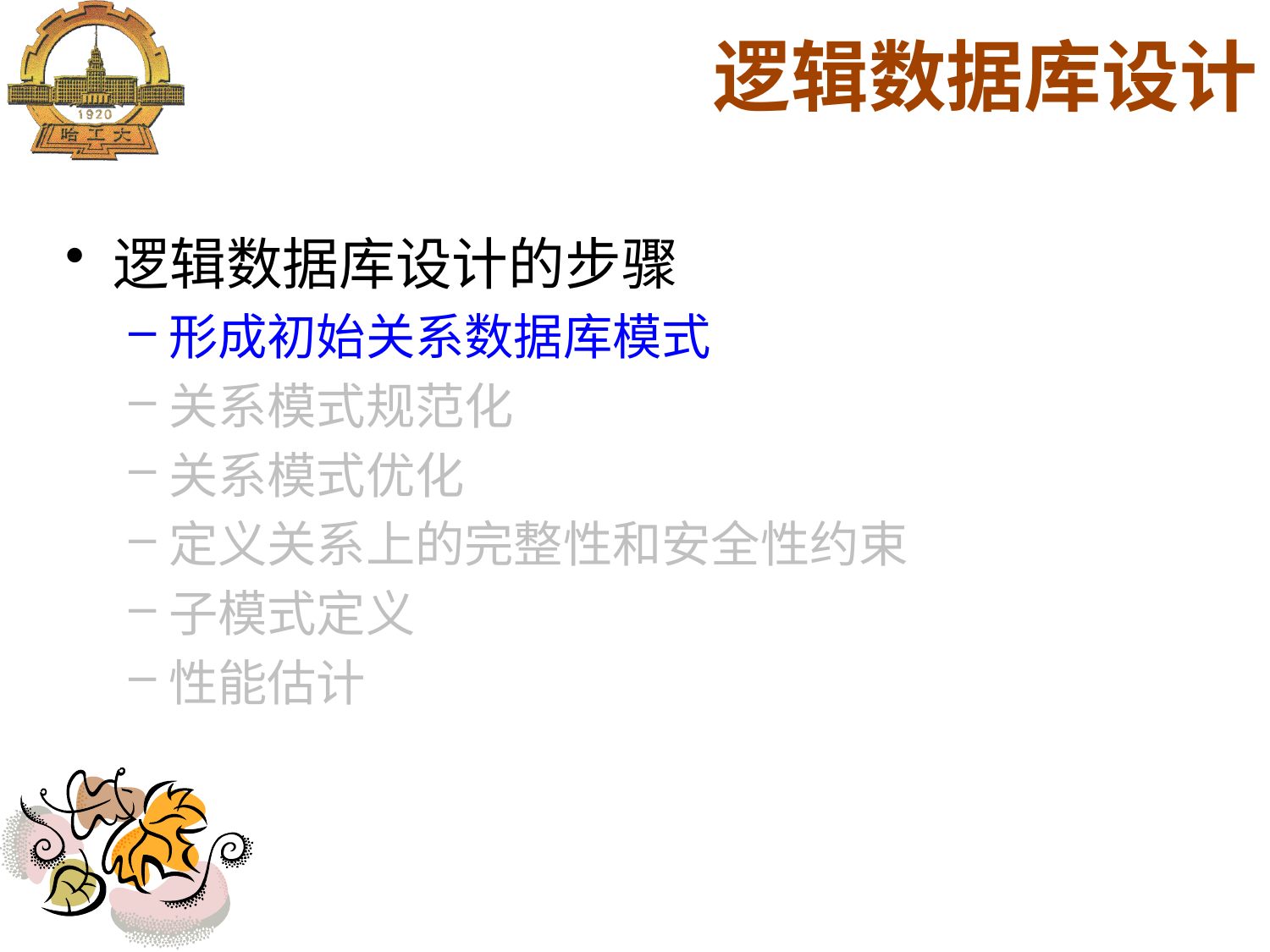

逻辑数据库设计
逻辑数据库设计的步骤
形成初始关系数据库模式
关系模式规范化
关系模式优化
定义关系上的完整性和安全性约束
子模式定义
性能估计